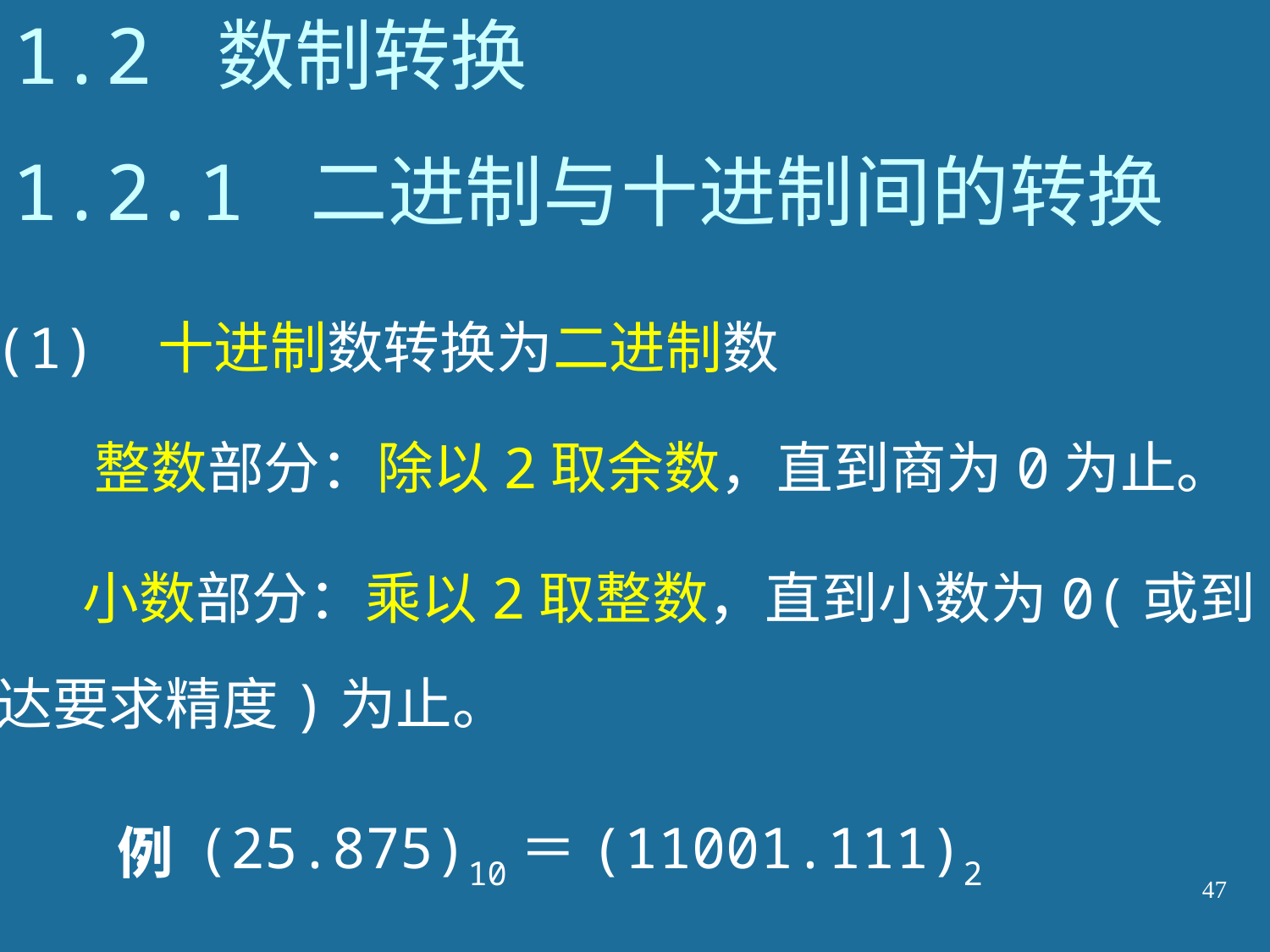

# 1.2 数制转换
1.2.1 二进制与十进制间的转换
(1)  十进制数转换为二进制数
整数部分：除以2取余数，直到商为0为止。
小数部分：乘以2取整数，直到小数为0(或到
达要求精度)为止。
：(25.875)10＝(11001.111)2
例
47